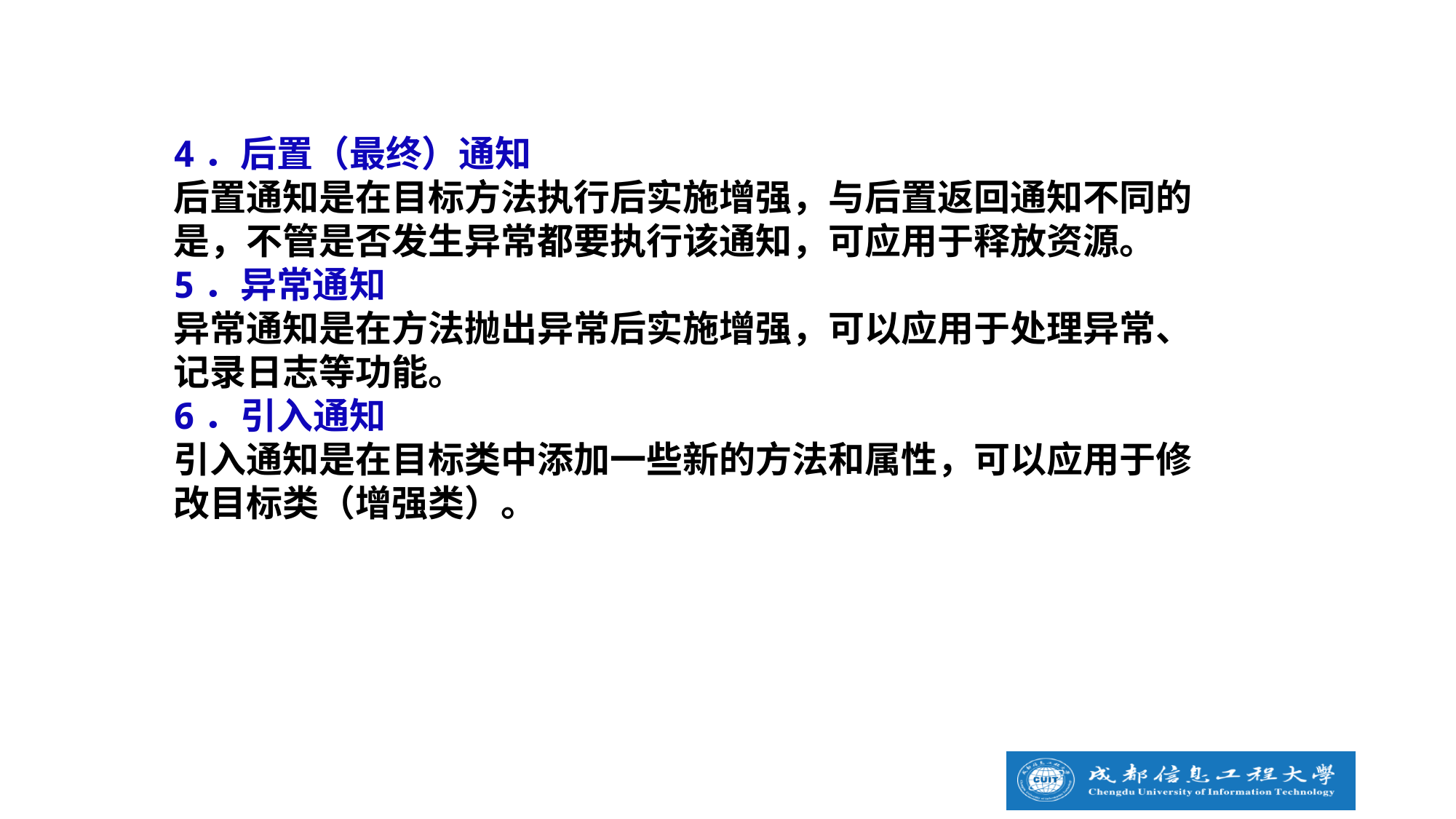

4．后置（最终）通知
后置通知是在目标方法执行后实施增强，与后置返回通知不同的是，不管是否发生异常都要执行该通知，可应用于释放资源。
5．异常通知
异常通知是在方法抛出异常后实施增强，可以应用于处理异常、记录日志等功能。
6．引入通知
引入通知是在目标类中添加一些新的方法和属性，可以应用于修改目标类（增强类）。